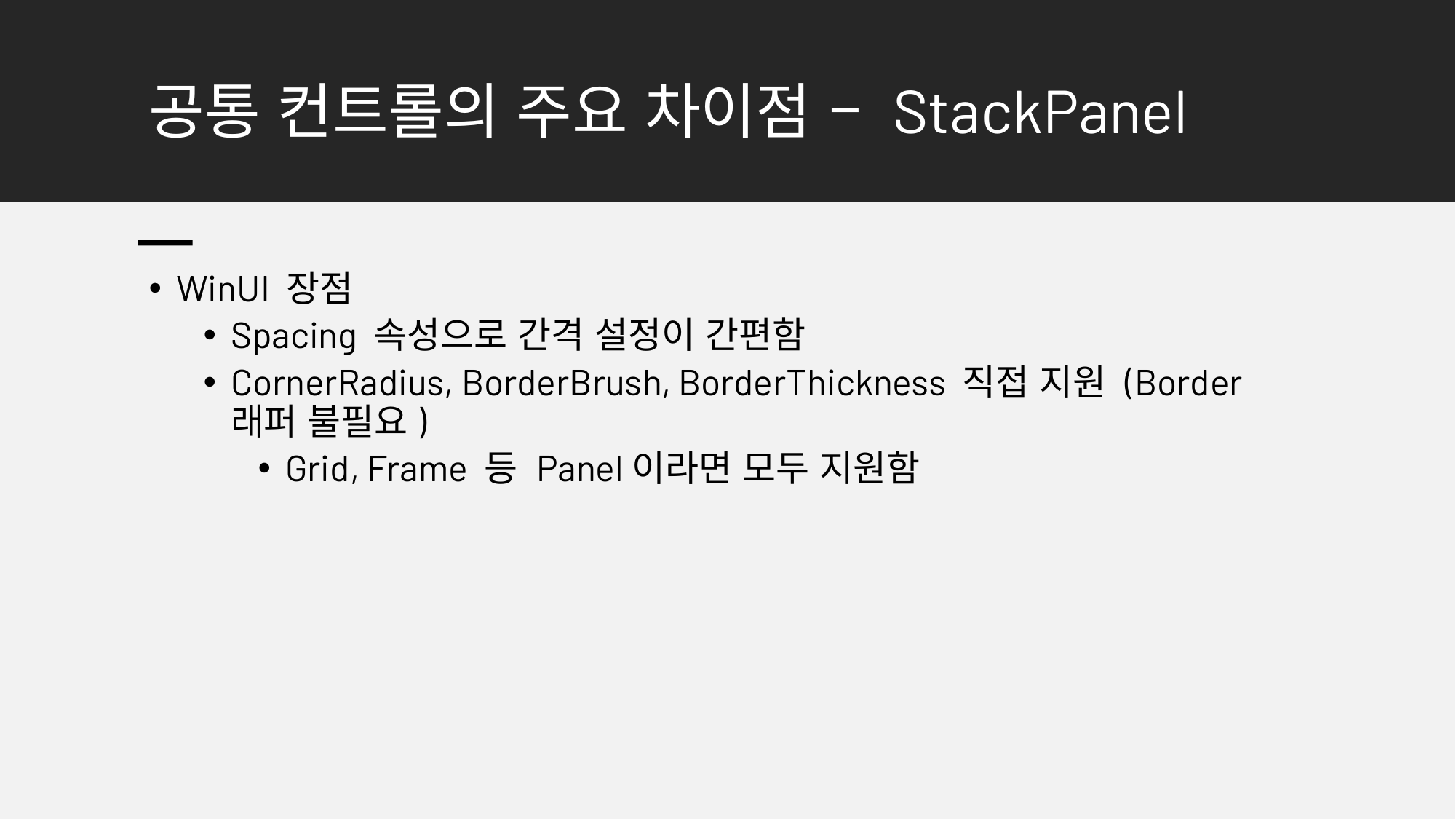

# 공통 컨트롤의 주요 차이점 – StackPanel

WinUI 장점
Spacing 속성으로 간격 설정이 간편함
CornerRadius, BorderBrush, BorderThickness 직접 지원 (Border 래퍼 불필요)
Grid, Frame 등 Panel이라면 모두 지원함